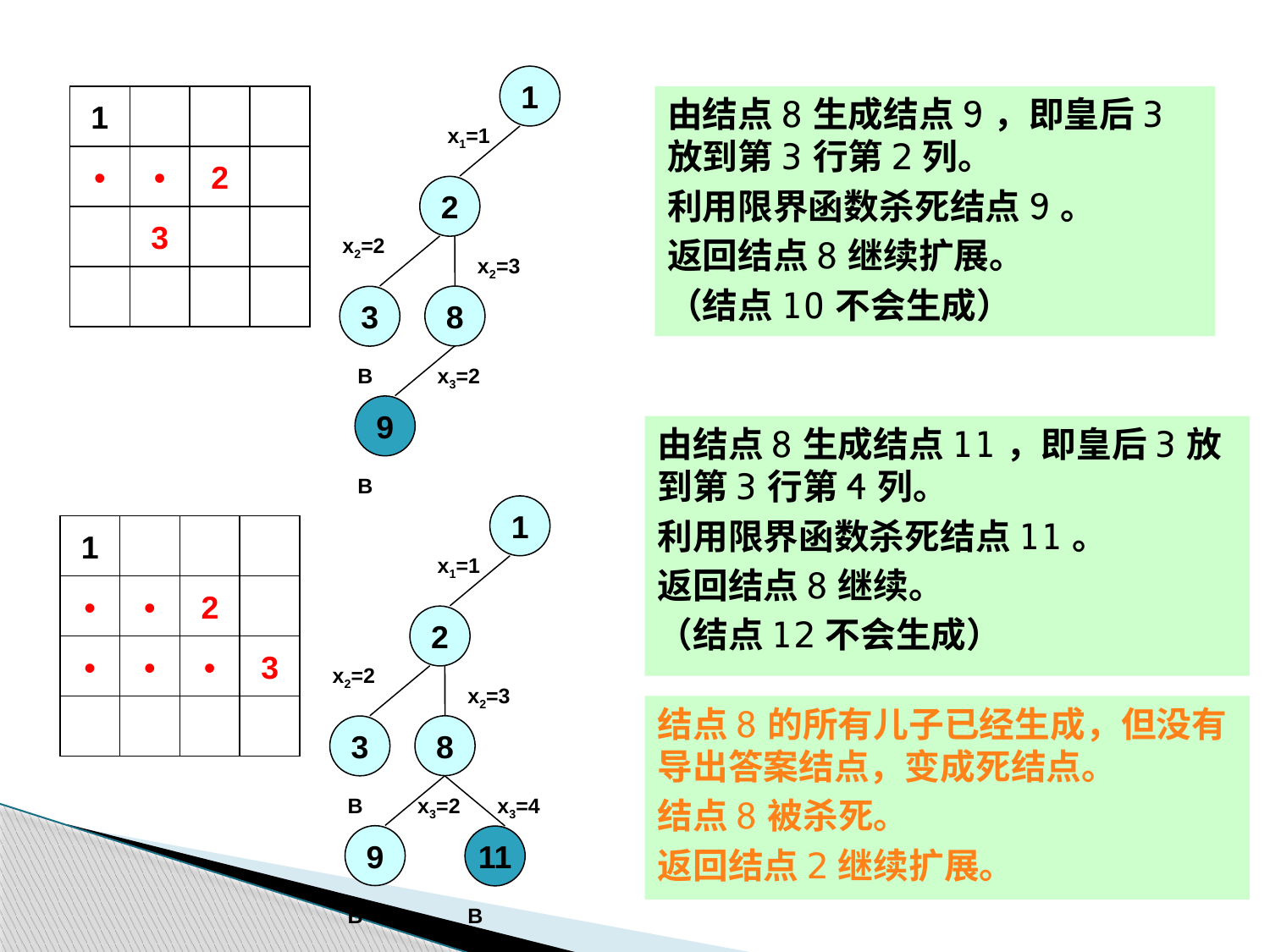

1
1

•
•
2

3

由结点8生成结点9，即皇后3放到第3行第2列。
利用限界函数杀死结点9。
返回结点8继续扩展。
（结点10不会生成）
x1=1

2
x2=2

x2=3
8
3

B
x3=2
9
由结点8生成结点11，即皇后3放到第3行第4列。
利用限界函数杀死结点11。
返回结点8继续。
（结点12不会生成）
B
1
1

•
•
2

•
•
•
3

x1=1

2
x2=2

x2=3
结点8的所有儿子已经生成，但没有导出答案结点，变成死结点。
结点8被杀死。
返回结点2继续扩展。
8
3

B
x3=2
x3=4
9
11
B
B